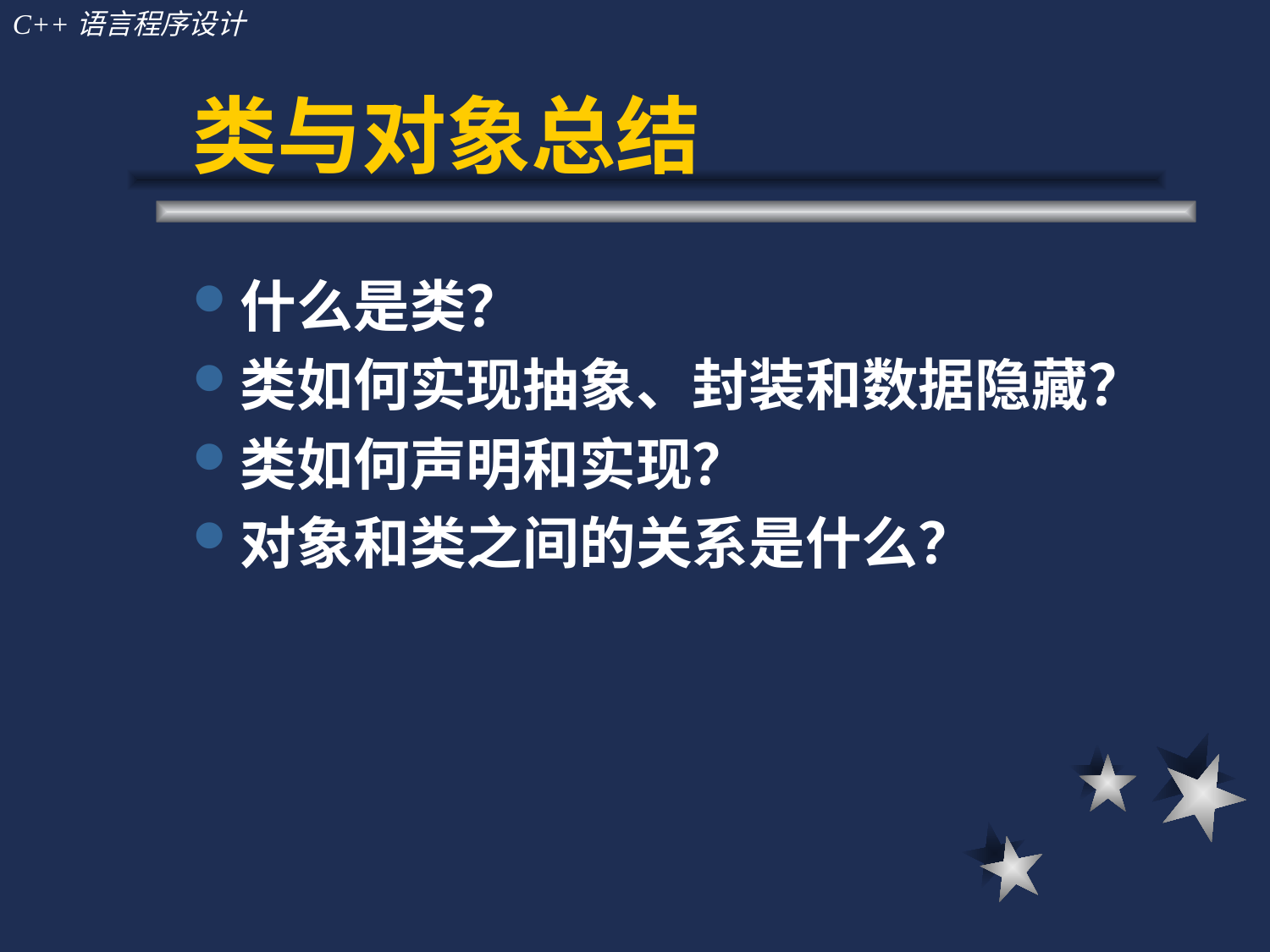

# 类与对象总结
什么是类？
类如何实现抽象、封装和数据隐藏？
类如何声明和实现？
对象和类之间的关系是什么？